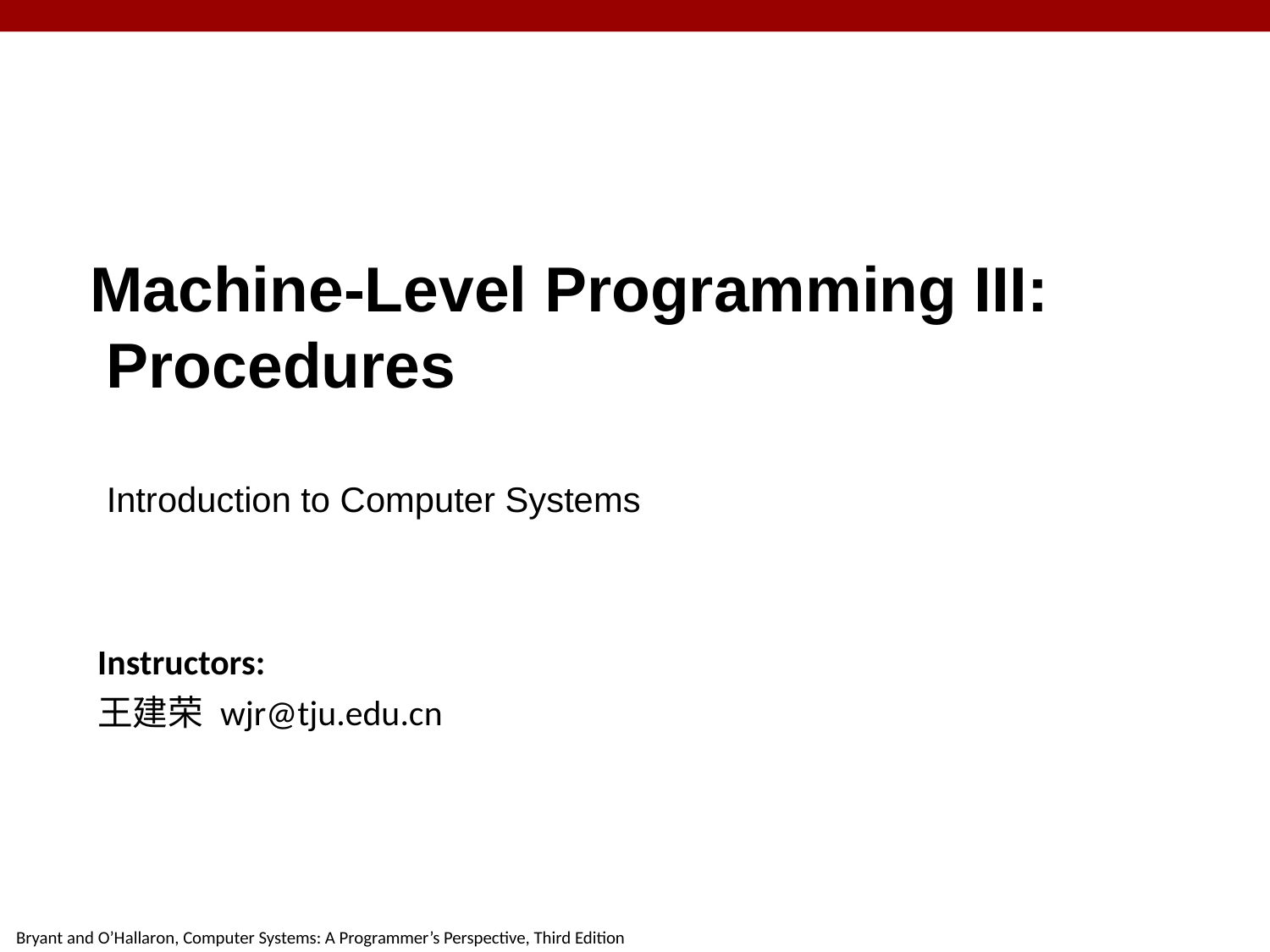

# Machine-Level Programming III: Procedures Introduction to Computer Systems
Instructors:
王建荣 wjr@tju.edu.cn